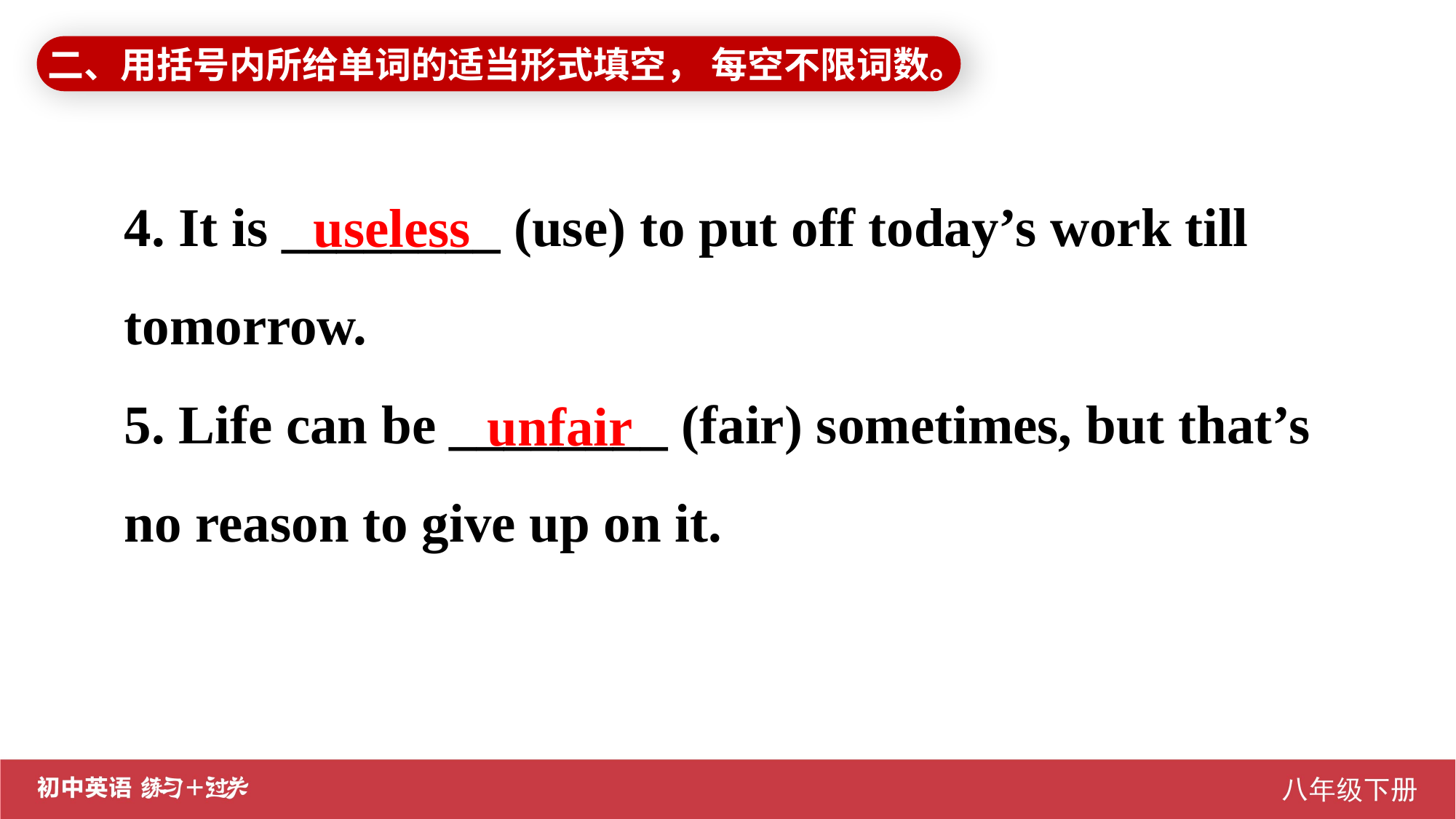

二、用括号内所给单词的适当形式填空， 每空不限词数。
4. It is ________ (use) to put off today’s work till tomorrow.
5. Life can be ________ (fair) sometimes, but that’s no reason to give up on it.
useless
 unfair